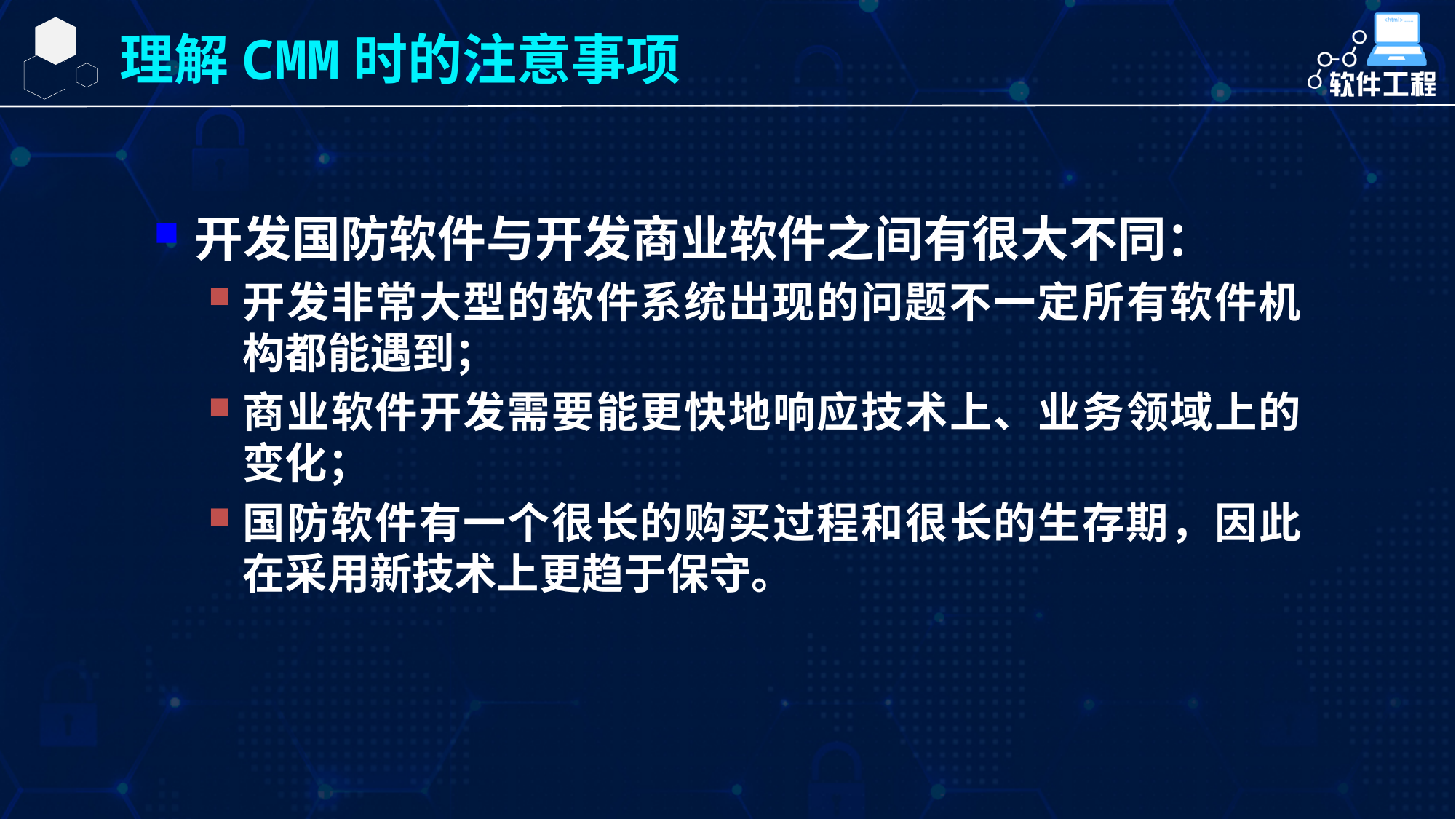

理解CMM时的注意事项
开发国防软件与开发商业软件之间有很大不同：
开发非常大型的软件系统出现的问题不一定所有软件机构都能遇到；
商业软件开发需要能更快地响应技术上、业务领域上的变化；
国防软件有一个很长的购买过程和很长的生存期，因此在采用新技术上更趋于保守。